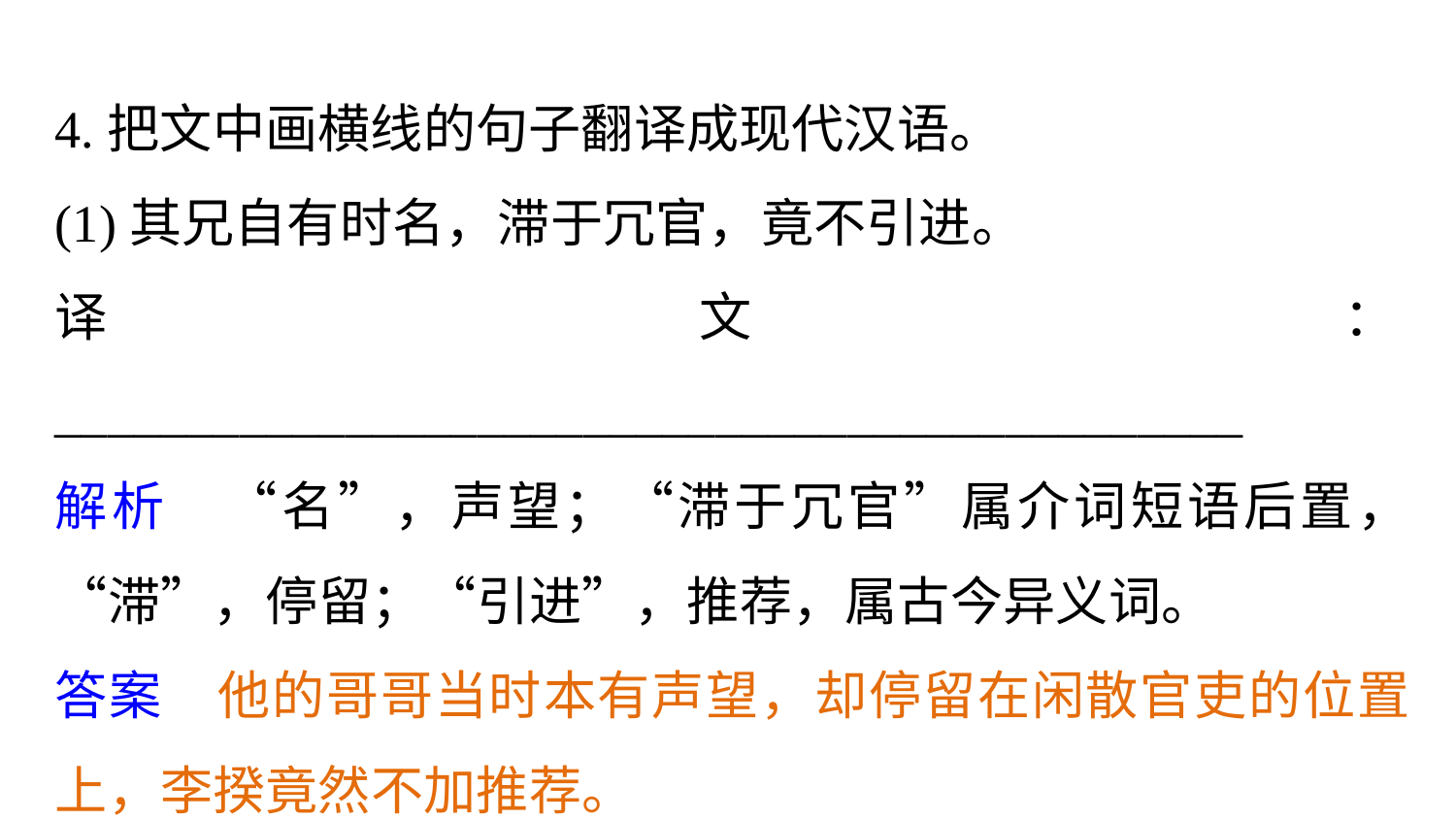

4.把文中画横线的句子翻译成现代汉语。
(1)其兄自有时名，滞于冗官，竟不引进。
译文：_____________________________________________
解析　“名”，声望；“滞于冗官”属介词短语后置，“滞”，停留；“引进”，推荐，属古今异义词。
答案　他的哥哥当时本有声望，却停留在闲散官吏的位置上，李揆竟然不加推荐。